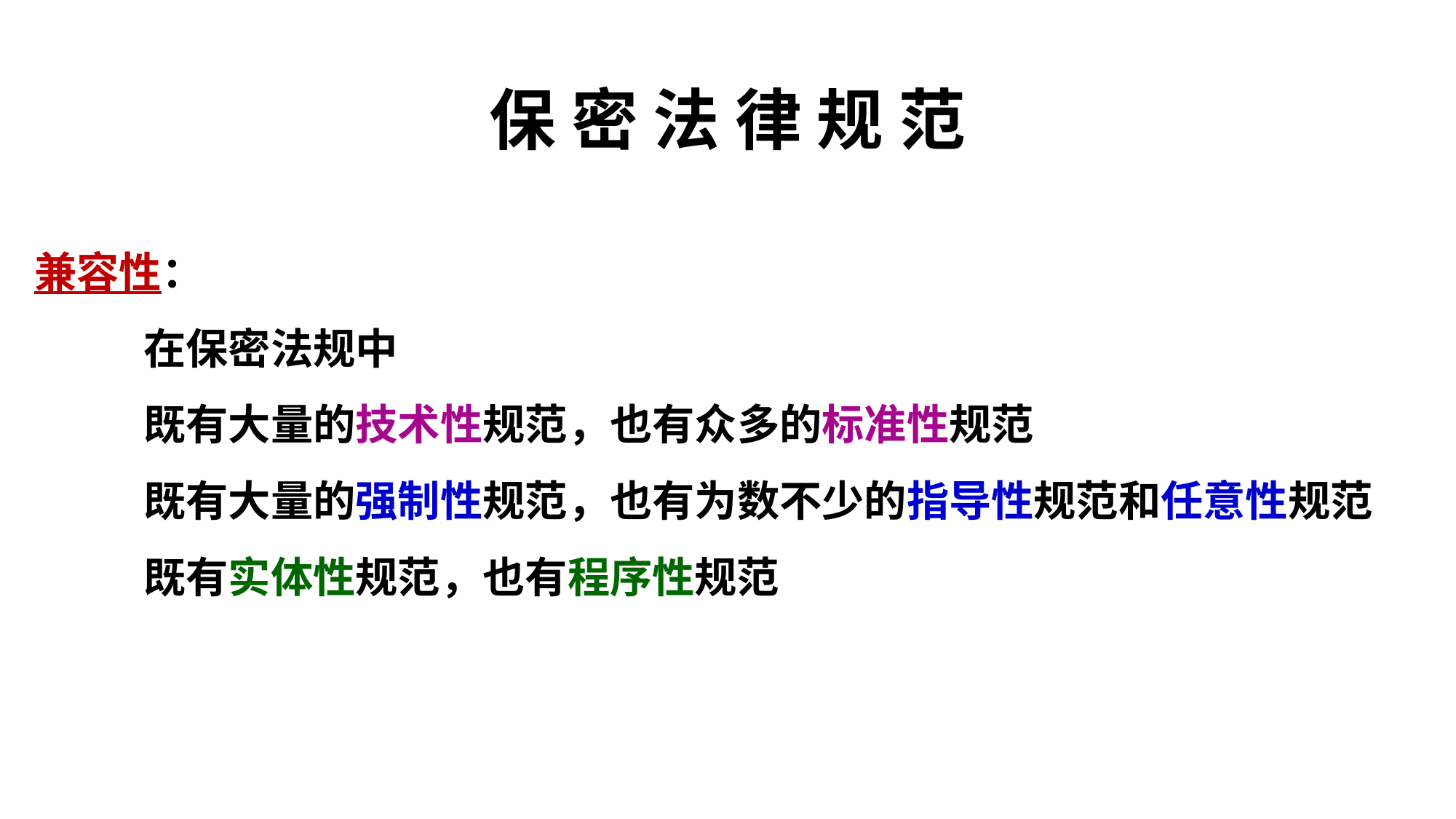

# 保 密 法 律 规 范
兼容性：
	在保密法规中
	既有大量的技术性规范，也有众多的标准性规范
	既有大量的强制性规范，也有为数不少的指导性规范和任意性规范
	既有实体性规范，也有程序性规范